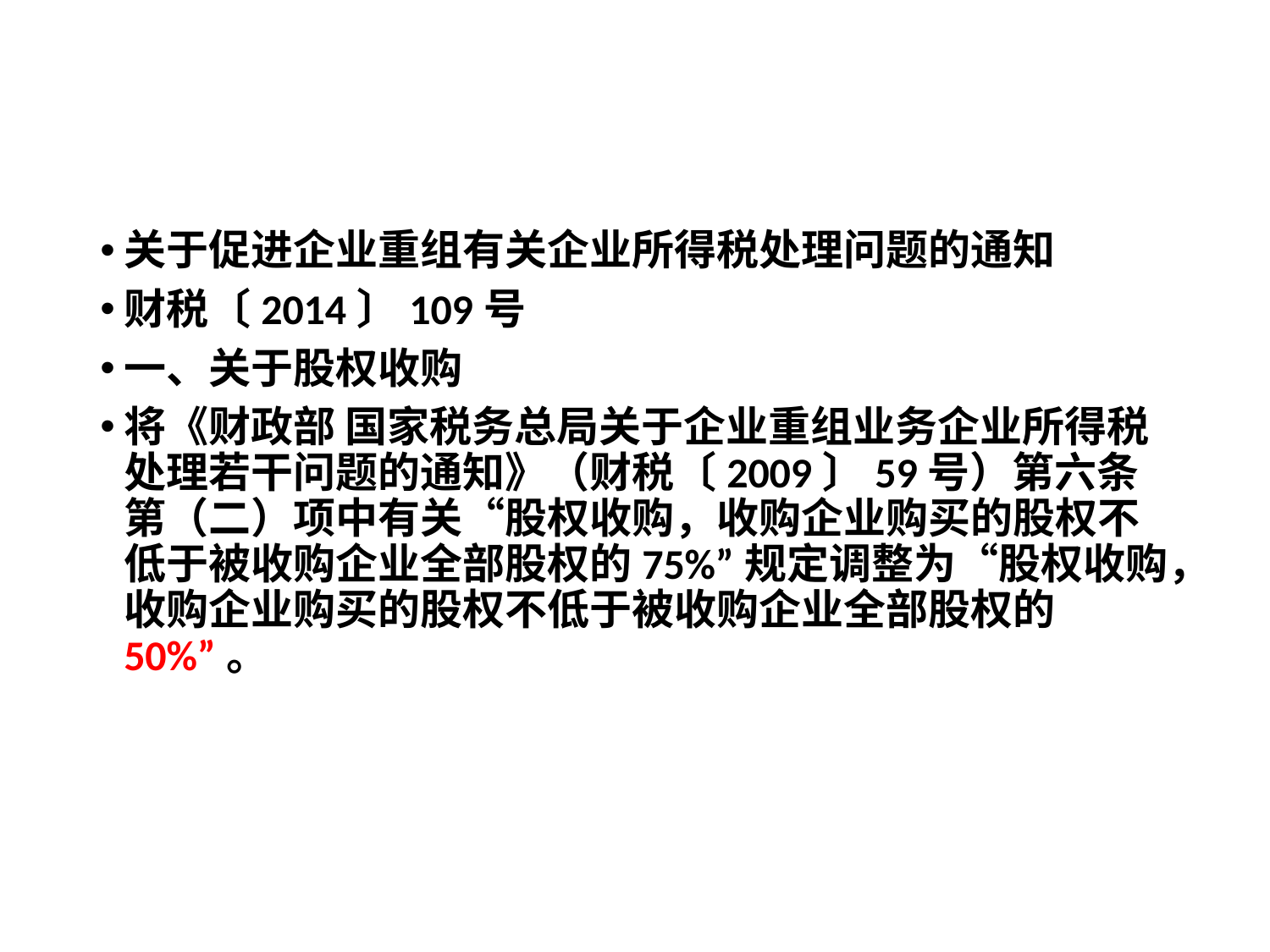

#
关于促进企业重组有关企业所得税处理问题的通知
财税〔2014〕109号
一、关于股权收购
将《财政部 国家税务总局关于企业重组业务企业所得税处理若干问题的通知》（财税〔2009〕59号）第六条第（二）项中有关“股权收购，收购企业购买的股权不低于被收购企业全部股权的75%”规定调整为“股权收购，收购企业购买的股权不低于被收购企业全部股权的50%”。